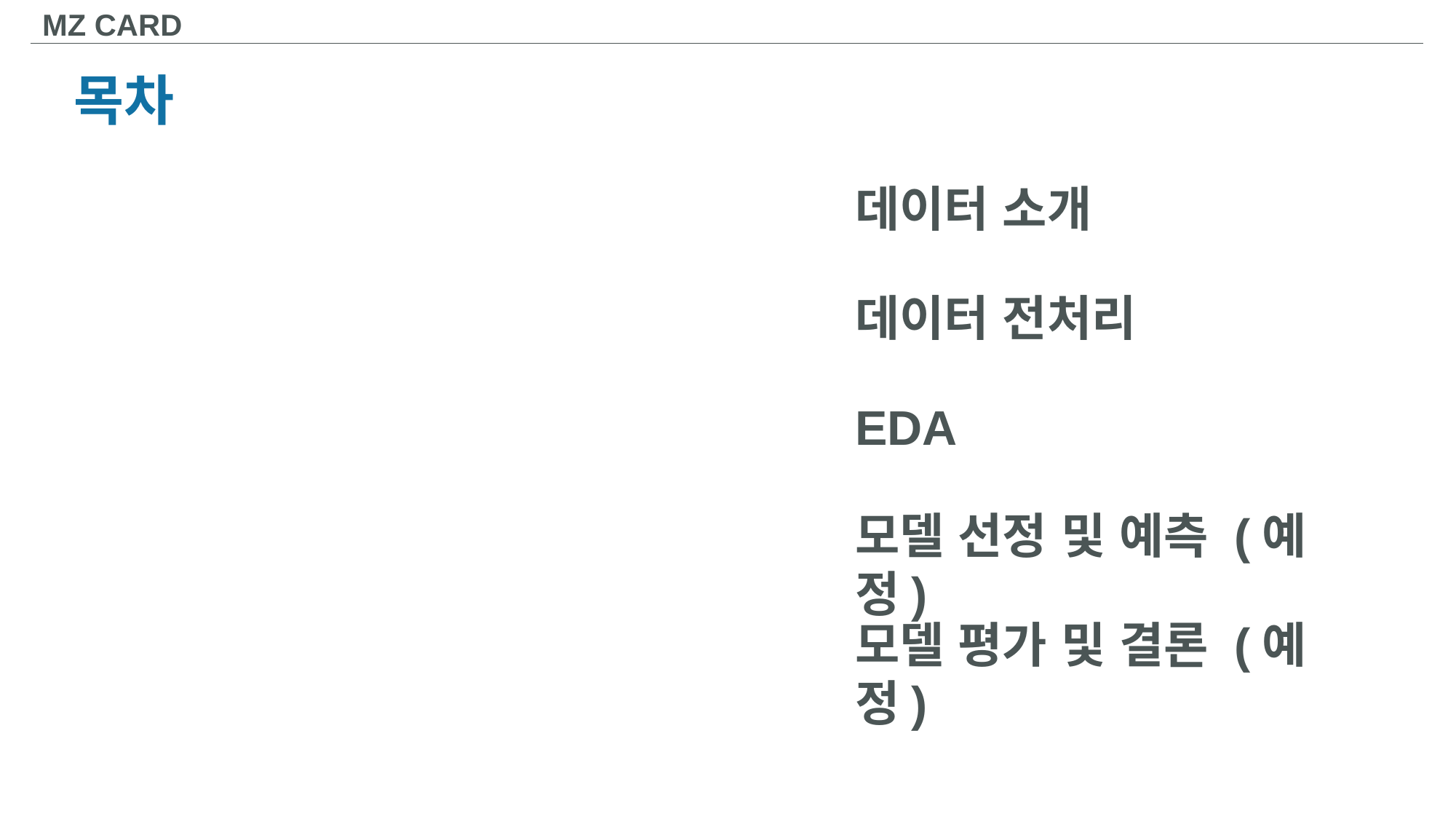

MZ CARD
목차
데이터 소개
데이터 전처리
EDA
모델 선정 및 예측 (예정)
모델 평가 및 결론 (예정)